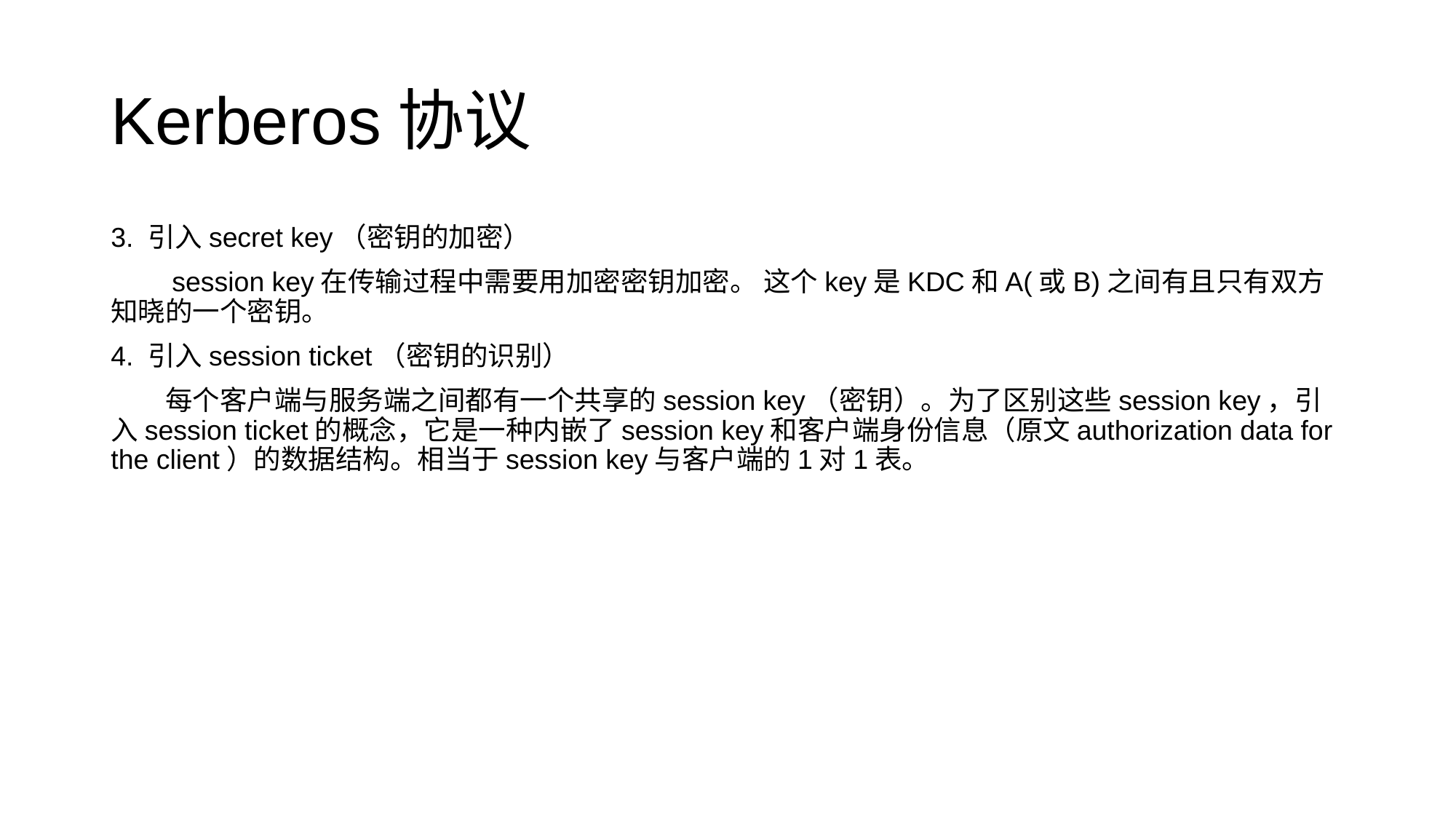

# Kerberos协议
3. 引入secret key（密钥的加密）
　　session key在传输过程中需要用加密密钥加密。 这个key是KDC和A(或B)之间有且只有双方知晓的一个密钥。
4. 引入session ticket（密钥的识别）
　　每个客户端与服务端之间都有一个共享的session key（密钥）。为了区别这些session key，引入session ticket的概念，它是一种内嵌了session key和客户端身份信息（原文authorization data for the client）的数据结构。相当于session key与客户端的1对1表。